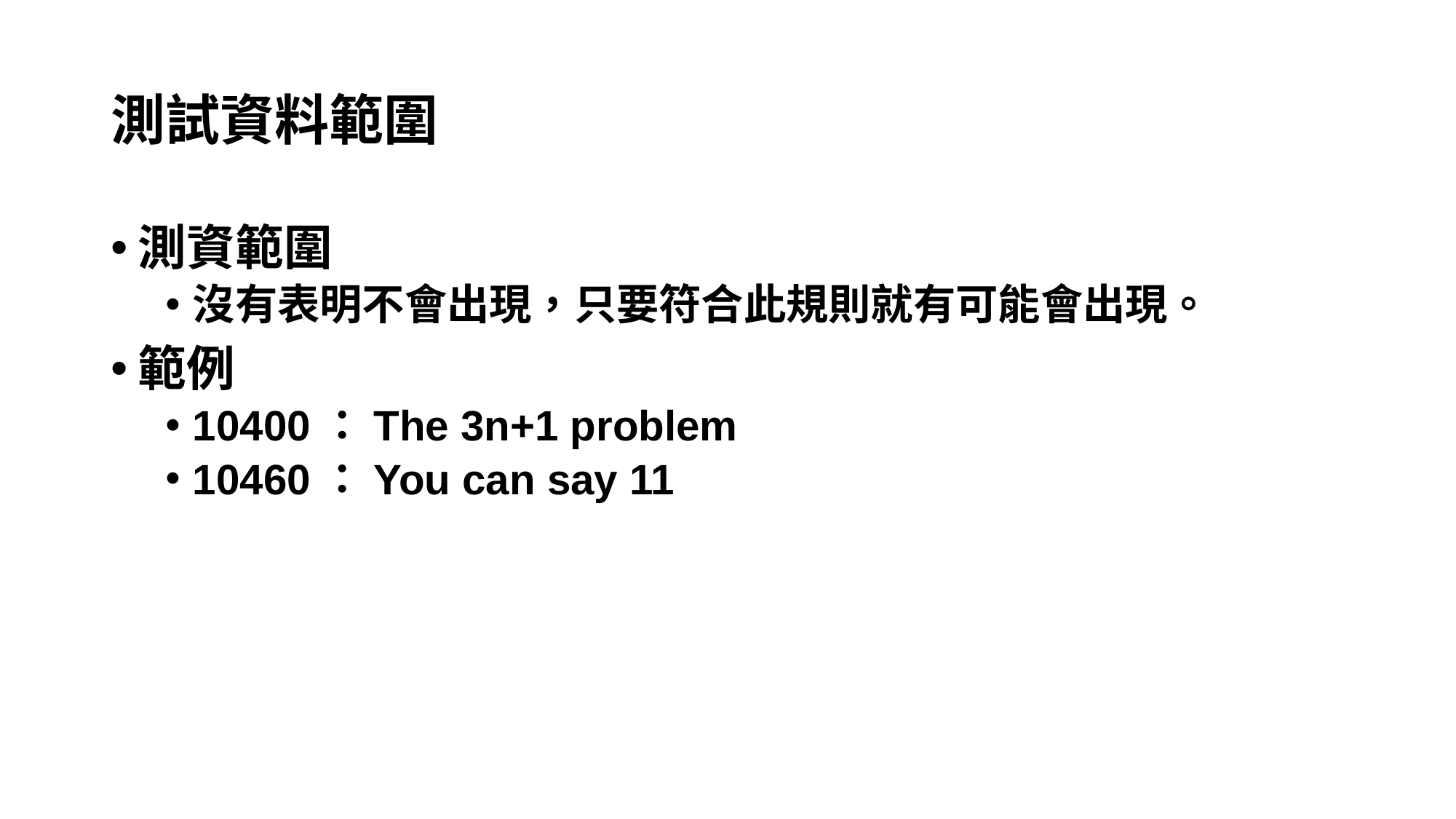

# 測試資料範圍
測資範圍
沒有表明不會出現，只要符合此規則就有可能會出現。
範例
10400：The 3n+1 problem
10460：You can say 11